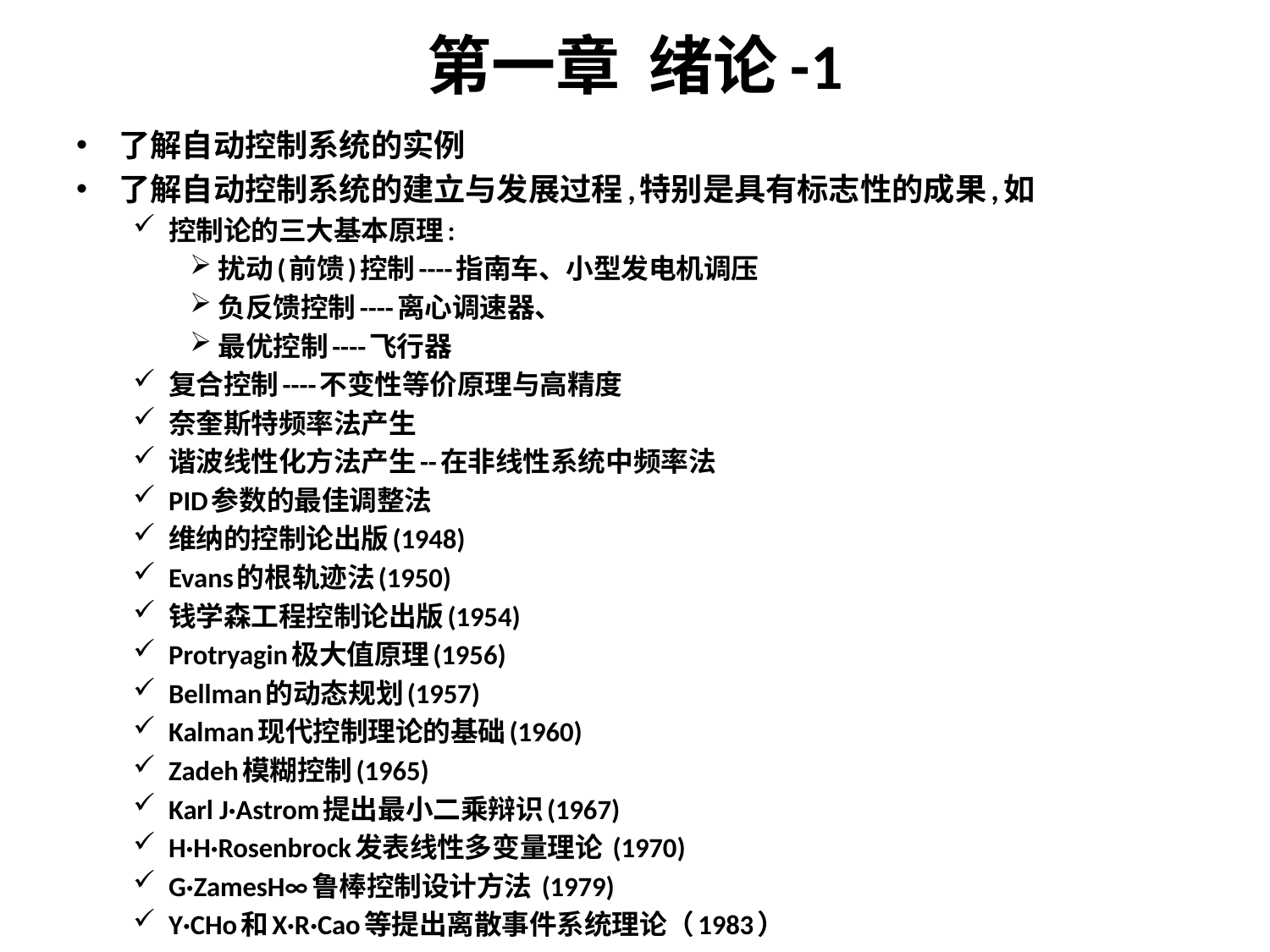

# 第一章  绪论-1
了解自动控制系统的实例
了解自动控制系统的建立与发展过程,特别是具有标志性的成果,如
控制论的三大基本原理:
扰动(前馈)控制----指南车、小型发电机调压
负反馈控制----离心调速器、
最优控制----飞行器
复合控制----不变性等价原理与高精度
奈奎斯特频率法产生
谐波线性化方法产生--在非线性系统中频率法
PID参数的最佳调整法
维纳的控制论出版(1948)
Evans的根轨迹法(1950)
钱学森工程控制论出版(1954)
Protryagin极大值原理(1956)
Bellman的动态规划(1957)
Kalman现代控制理论的基础(1960)
Zadeh模糊控制(1965)
Karl J·Astrom提出最小二乘辩识(1967)
H·H·Rosenbrock发表线性多变量理论 (1970)
G·ZamesH∞鲁棒控制设计方法 (1979)
Y·CHo和X·R·Cao等提出离散事件系统理论（1983）